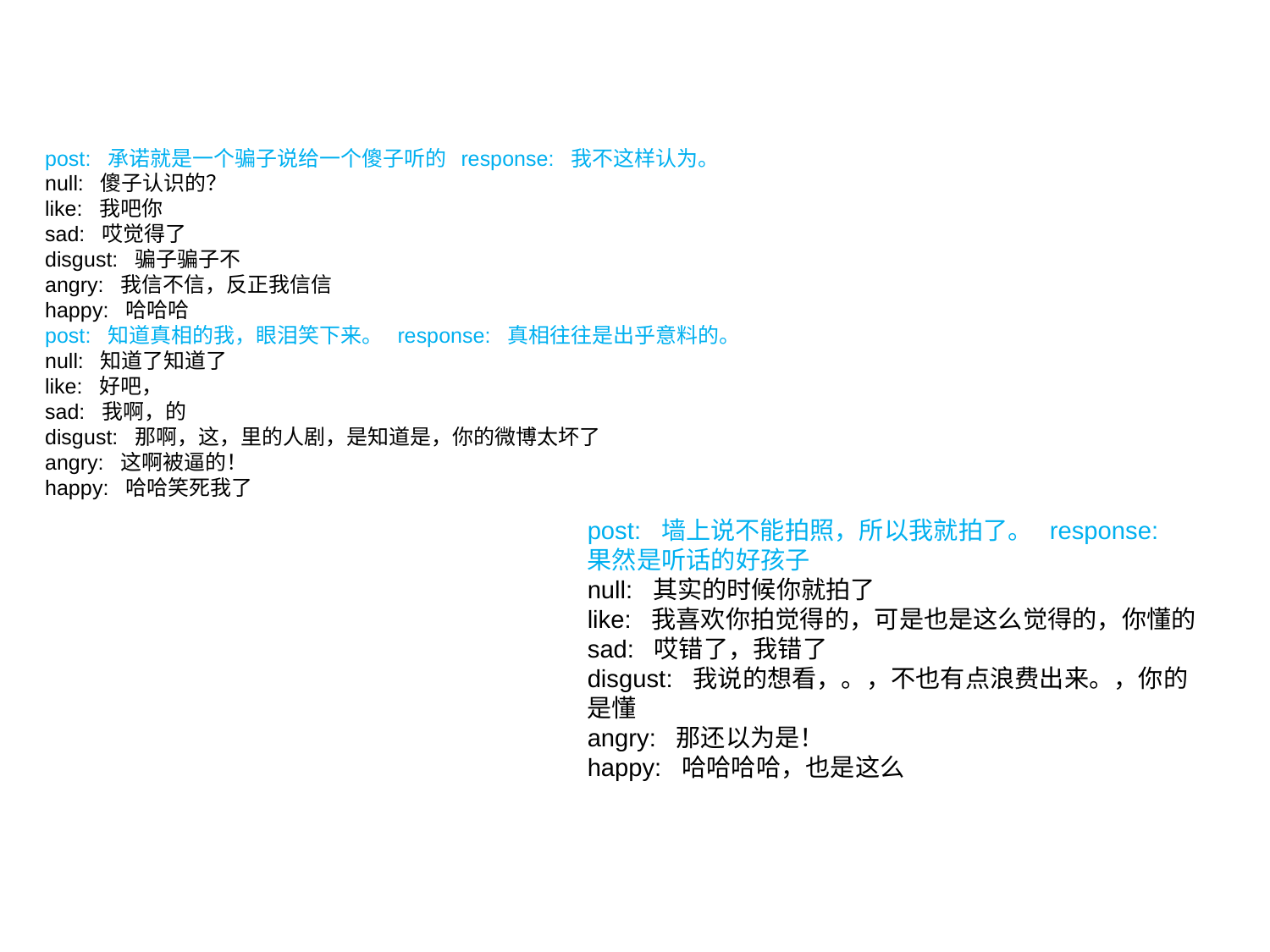

post:  承诺就是一个骗子说给一个傻子听的  response:  我不这样认为。
null:  傻子认识的？
like:  我吧你
sad:  哎觉得了
disgust:  骗子骗子不
angry:  我信不信，反正我信信
happy:  哈哈哈
post:  知道真相的我，眼泪笑下来。  response:  真相往往是出乎意料的。
null:  知道了知道了
like:  好吧，
sad:  我啊，的
disgust:  那啊，这，里的人剧，是知道是，你的微博太坏了
angry:  这啊被逼的！
happy:  哈哈笑死我了
post:  墙上说不能拍照，所以我就拍了。  response:  果然是听话的好孩子
null:  其实的时候你就拍了
like:  我喜欢你拍觉得的，可是也是这么觉得的，你懂的
sad:  哎错了，我错了
disgust:  我说的想看，。，不也有点浪费出来。，你的是懂
angry:  那还以为是！
happy:  哈哈哈哈，也是这么